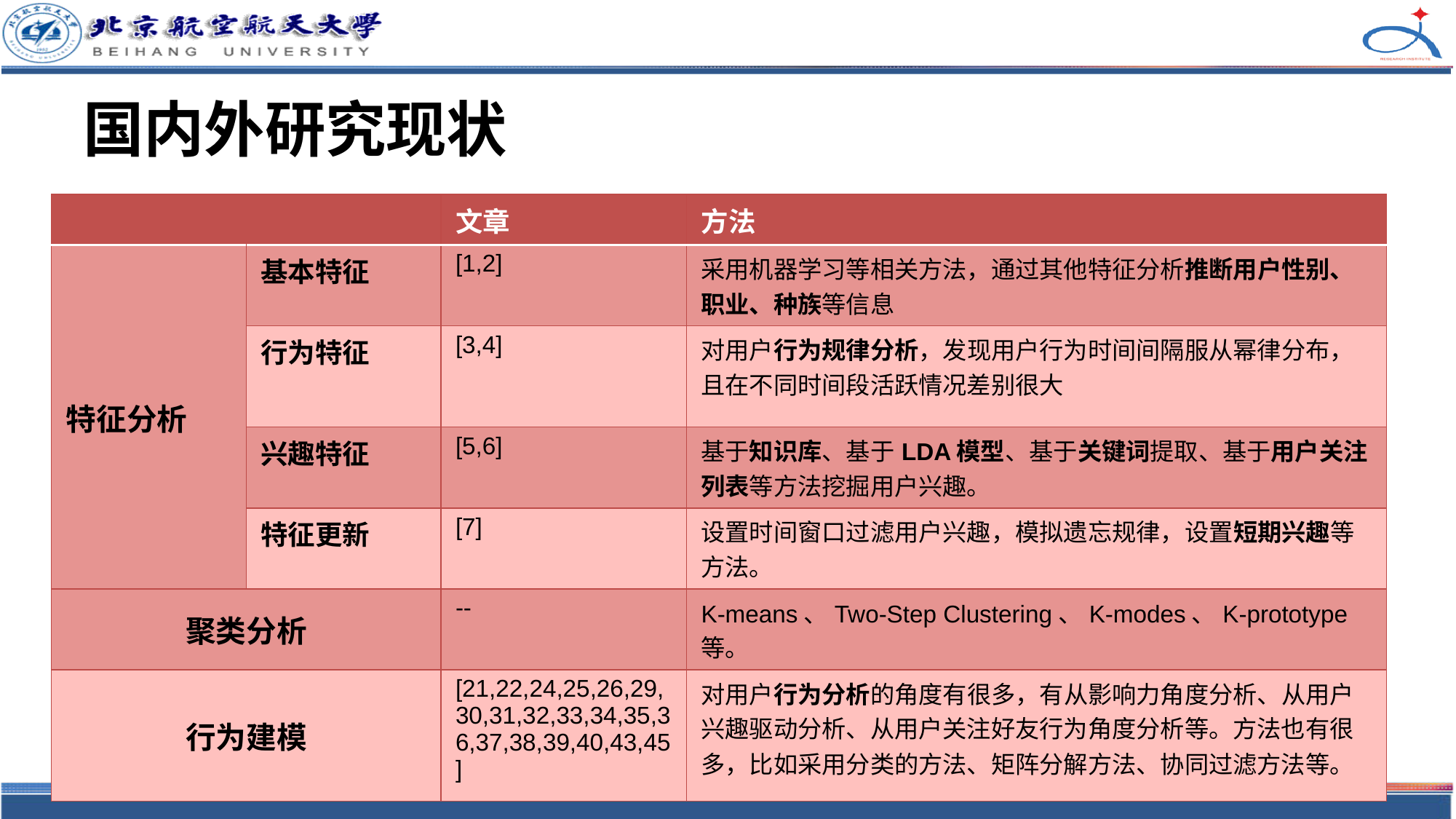

国内外研究现状
|  |  | 文章 | 方法 |
| --- | --- | --- | --- |
| 特征分析 | 基本特征 | [1,2] | 采用机器学习等相关方法，通过其他特征分析推断用户性别、职业、种族等信息 |
|  | 行为特征 | [3,4] | 对用户行为规律分析，发现用户行为时间间隔服从幂律分布，且在不同时间段活跃情况差别很大 |
|  | 兴趣特征 | [5,6] | 基于知识库、基于LDA模型、基于关键词提取、基于用户关注列表等方法挖掘用户兴趣。 |
|  | 特征更新 | [7] | 设置时间窗口过滤用户兴趣，模拟遗忘规律，设置短期兴趣等方法。 |
| 聚类分析 |  | -- | K-means、Two-Step Clustering、K-modes、K-prototype等。 |
| 行为建模 |  | [21,22,24,25,26,29,30,31,32,33,34,35,36,37,38,39,40,43,45] | 对用户行为分析的角度有很多，有从影响力角度分析、从用户兴趣驱动分析、从用户关注好友行为角度分析等。方法也有很多，比如采用分类的方法、矩阵分解方法、协同过滤方法等。 |